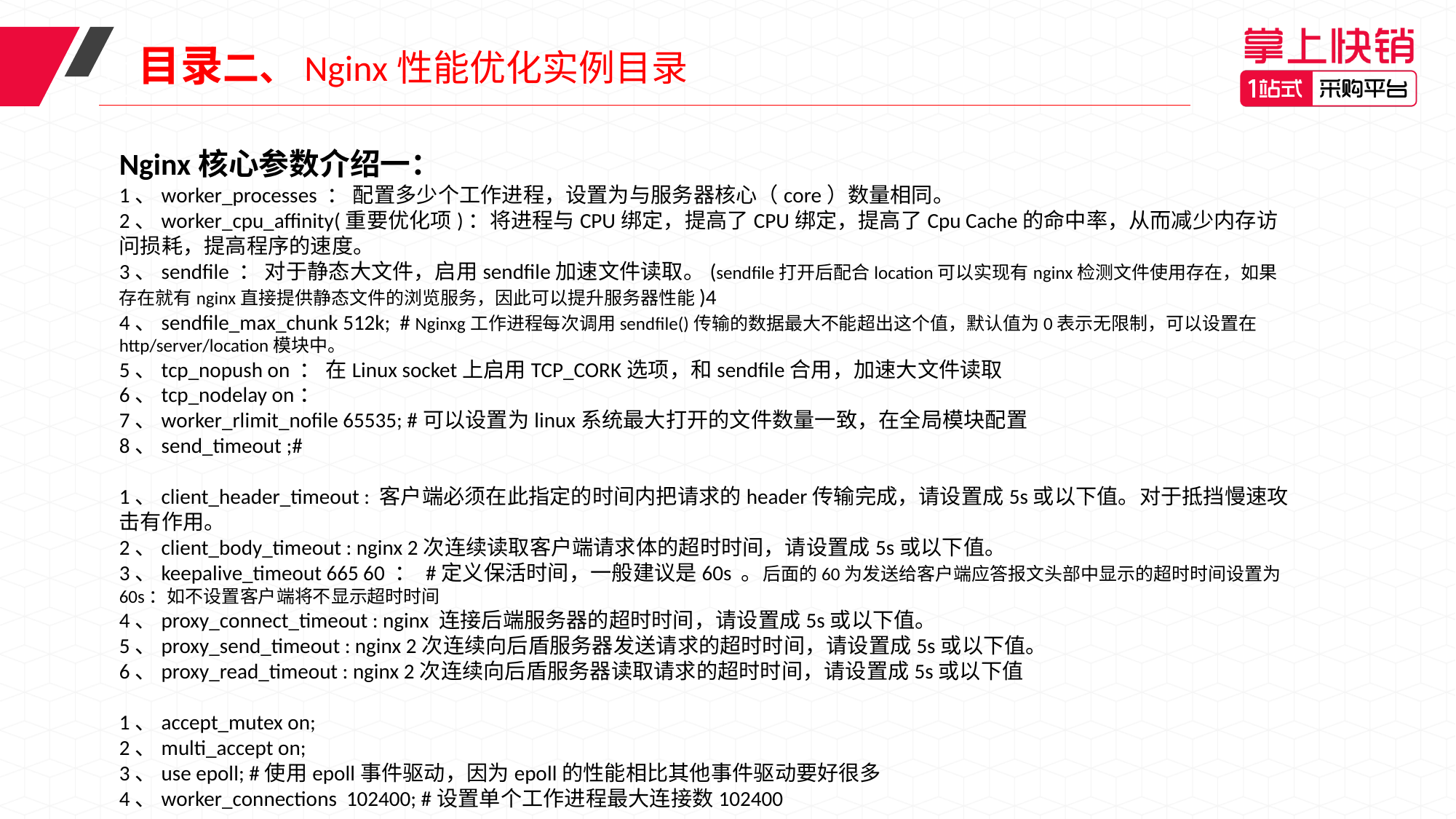

目录二、Nginx性能优化实例目录

Nginx核心参数介绍一：
1、worker_processes ： 配置多少个工作进程，设置为与服务器核心（core）数量相同。
2、worker_cpu_affinity(重要优化项)：将进程与CPU绑定，提高了CPU绑定，提高了Cpu Cache的命中率，从而减少内存访问损耗，提高程序的速度。
3、sendfile ： 对于静态大文件，启用sendfile加速文件读取。(sendfile打开后配合location可以实现有nginx检测文件使用存在，如果存在就有nginx直接提供静态文件的浏览服务，因此可以提升服务器性能)4
4、sendfile_max_chunk 512k;  # Nginxg工作进程每次调用sendfile()传输的数据最大不能超出这个值，默认值为0表示无限制，可以设置在http/server/location模块中。
5、tcp_nopush on ： 在Linux socket上启用TCP_CORK选项，和sendfile合用，加速大文件读取
6、tcp_nodelay on：
7、worker_rlimit_nofile 65535; #可以设置为linux系统最大打开的文件数量一致，在全局模块配置
8、send_timeout ;#

1、client_header_timeout : 客户端必须在此指定的时间内把请求的header传输完成，请设置成5s或以下值。对于抵挡慢速攻击有作用。
2、client_body_timeout : nginx 2次连续读取客户端请求体的超时时间，请设置成5s或以下值。
3、keepalive_timeout 665 60 ： #定义保活时间，一般建议是60s 。后面的60为发送给客户端应答报文头部中显示的超时时间设置为60s：如不设置客户端将不显示超时时间
4、proxy_connect_timeout : nginx 连接后端服务器的超时时间，请设置成5s或以下值。
5、proxy_send_timeout : nginx 2次连续向后盾服务器发送请求的超时时间，请设置成5s或以下值。
6、proxy_read_timeout : nginx 2次连续向后盾服务器读取请求的超时时间，请设置成5s或以下值

1、accept_mutex on;
2、multi_accept on;
3、use epoll; #使用epoll事件驱动，因为epoll的性能相比其他事件驱动要好很多
4、worker_connections  102400; #设置单个工作进程最大连接数102400